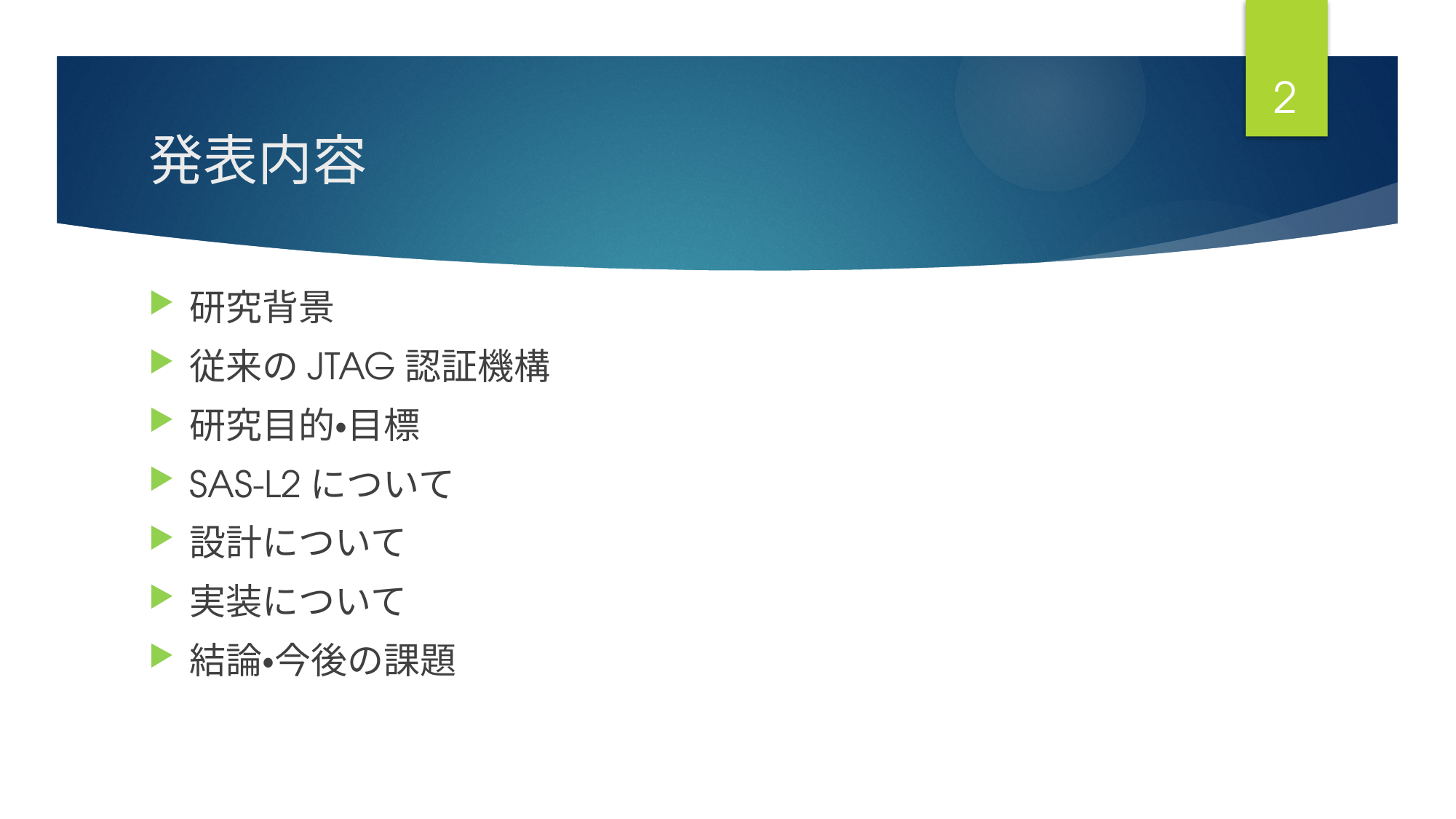

2
# 発表内容
研究背景
従来のJTAG認証機構
研究目的・目標
SAS-L2について
設計について
実装について
結論・今後の課題